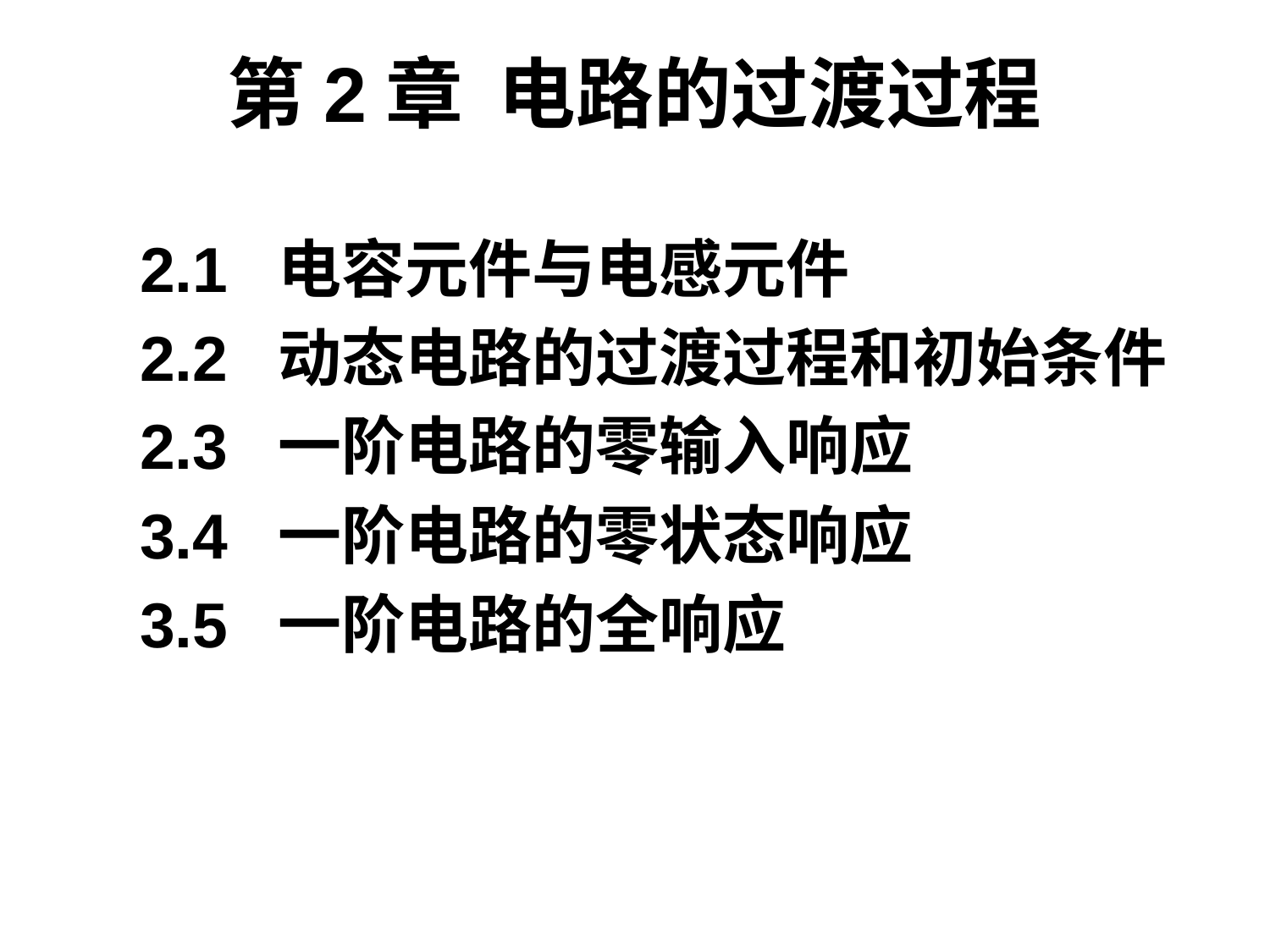

# 第2章  电路的过渡过程
2.1  电容元件与电感元件
2.2  动态电路的过渡过程和初始条件
2.3  一阶电路的零输入响应
3.4  一阶电路的零状态响应
3.5  一阶电路的全响应